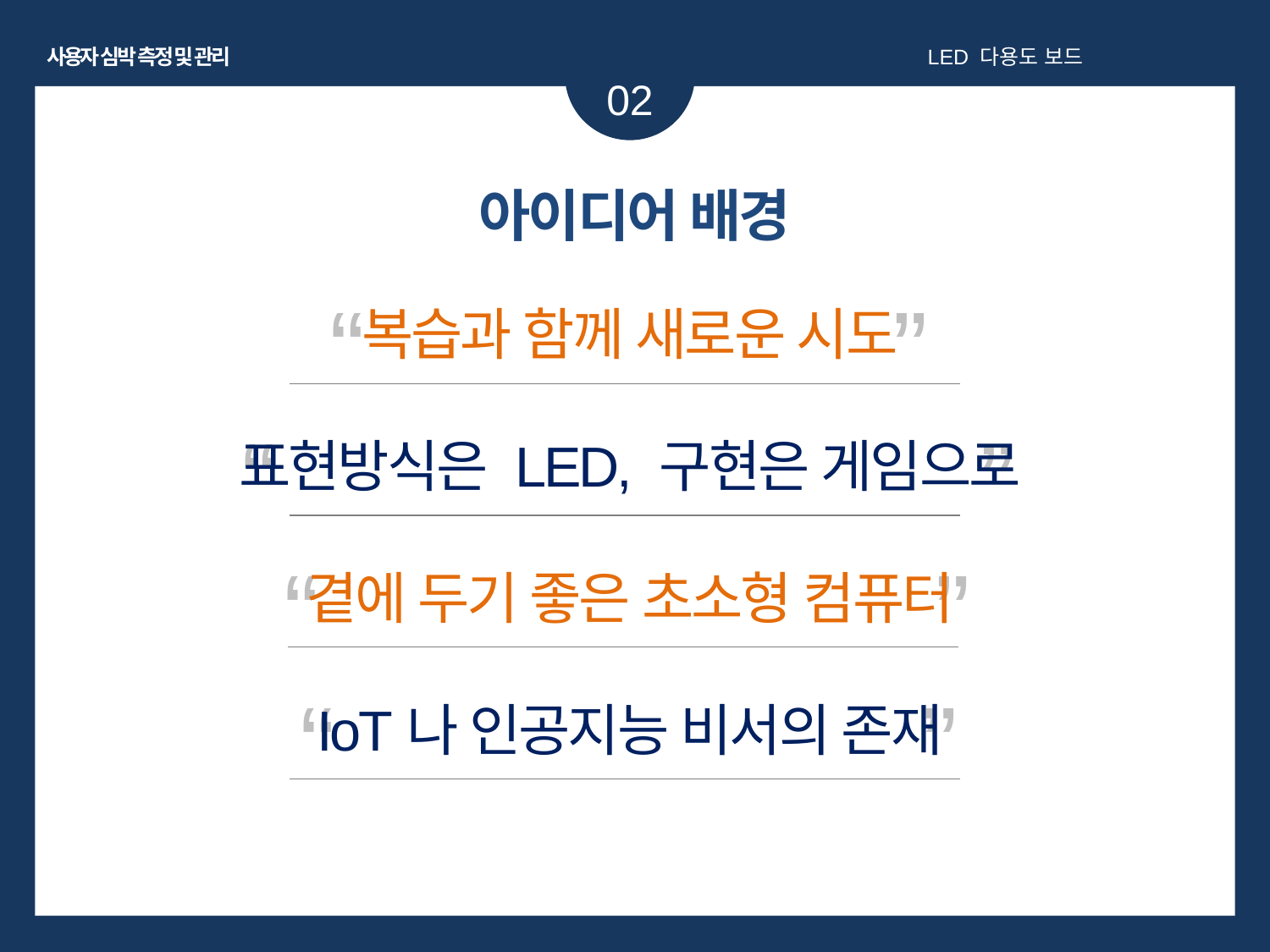

사용자 심박 측정 및 관리
LED 다용도 보드
02

아이디어 배경
“                  ”
복습과 함께 새로운 시도
“                        ”
표현방식은 LED, 구현은 게임으로
“                     ”
곁에 두기 좋은 초소형 컴퓨터
“                    ”
IoT나 인공지능 비서의 존재